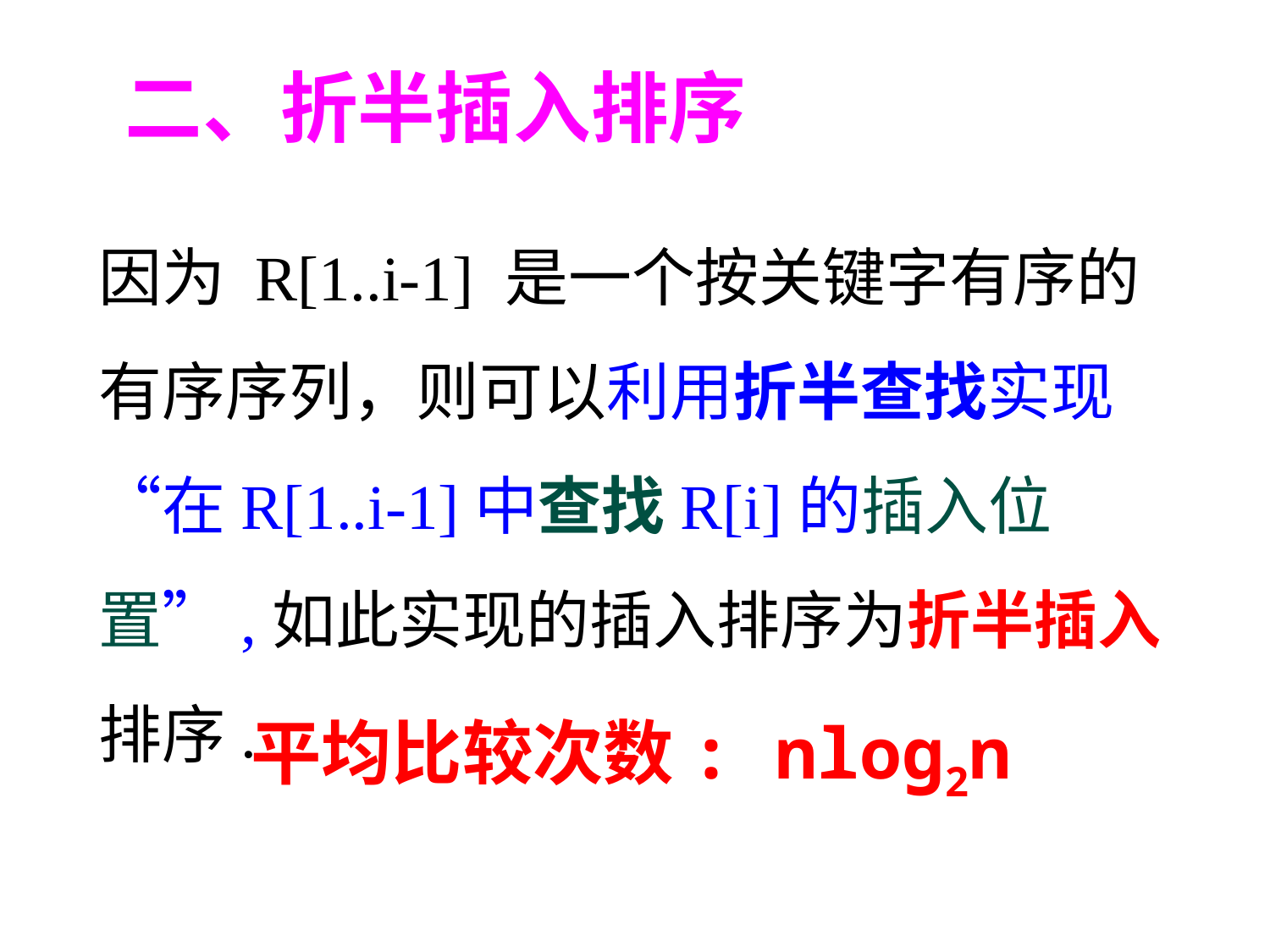

二、折半插入排序
因为 R[1..i-1] 是一个按关键字有序的有序序列，则可以利用折半查找实现“在R[1..i-1]中查找R[i]的插入位置”,如此实现的插入排序为折半插入排序.
平均比较次数: nlog2n